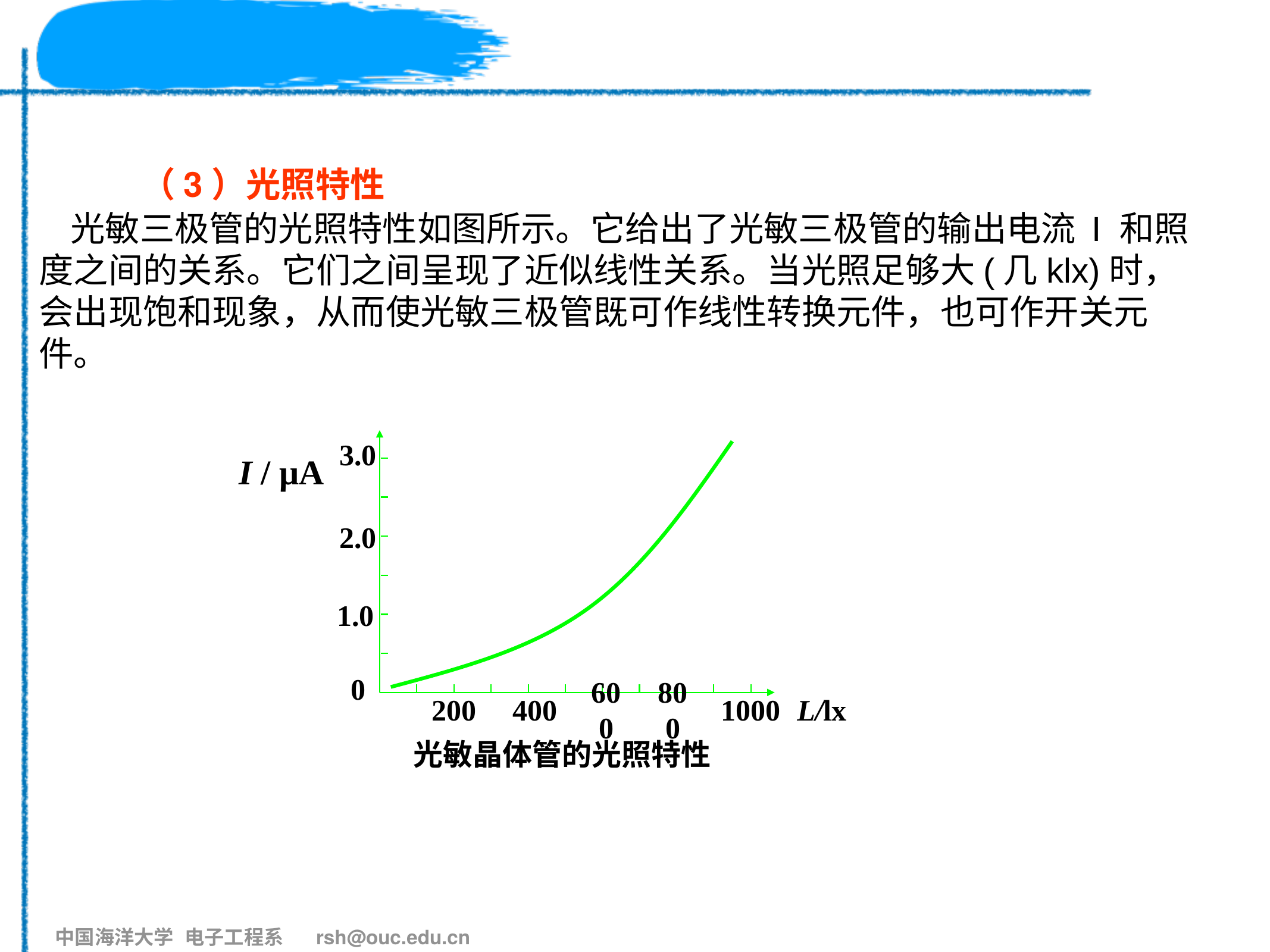

#
（3）光照特性
   光敏三极管的光照特性如图所示。它给出了光敏三极管的输出电流 I 和照度之间的关系。它们之间呈现了近似线性关系。当光照足够大(几klx)时，会出现饱和现象，从而使光敏三极管既可作线性转换元件，也可作开关元件。

3.0

2.0

1.0

L/lx
0

200
400
600
800
1000

光敏晶体管的光照特性
I / μA